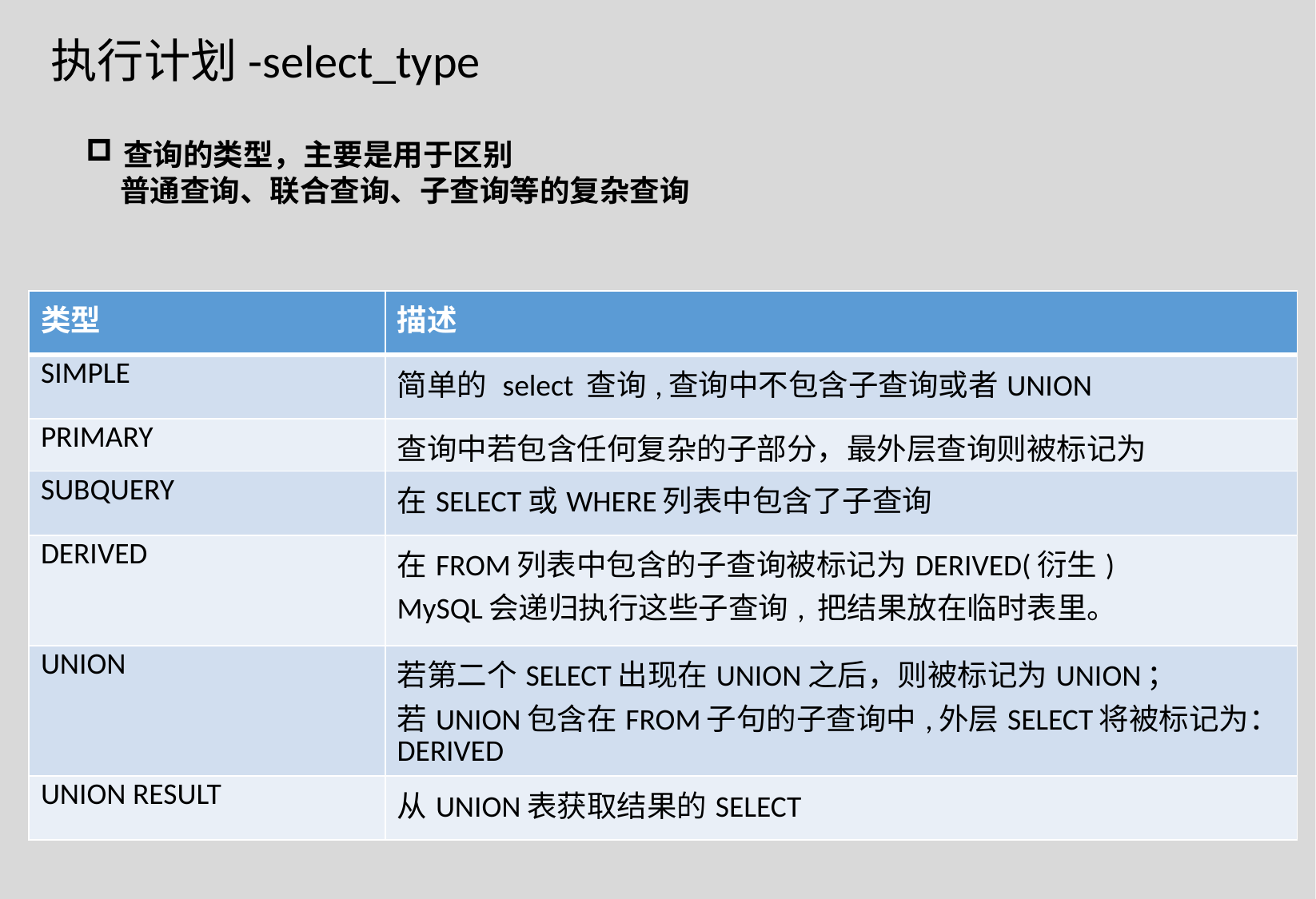

执行计划-select_type

查询的类型，主要是用于区别
    普通查询、联合查询、子查询等的复杂查询
| 类型 | 描述 |
| --- | --- |
| SIMPLE | 简单的 select 查询,查询中不包含子查询或者UNION |
| PRIMARY | 查询中若包含任何复杂的子部分，最外层查询则被标记为 |
| SUBQUERY | 在SELECT或WHERE列表中包含了子查询 |
| DERIVED | 在FROM列表中包含的子查询被标记为DERIVED(衍生) MySQL会递归执行这些子查询, 把结果放在临时表里。 |
| UNION | 若第二个SELECT出现在UNION之后，则被标记为UNION； 若UNION包含在FROM子句的子查询中,外层SELECT将被标记为：DERIVED |
| UNION RESULT | 从UNION表获取结果的SELECT |